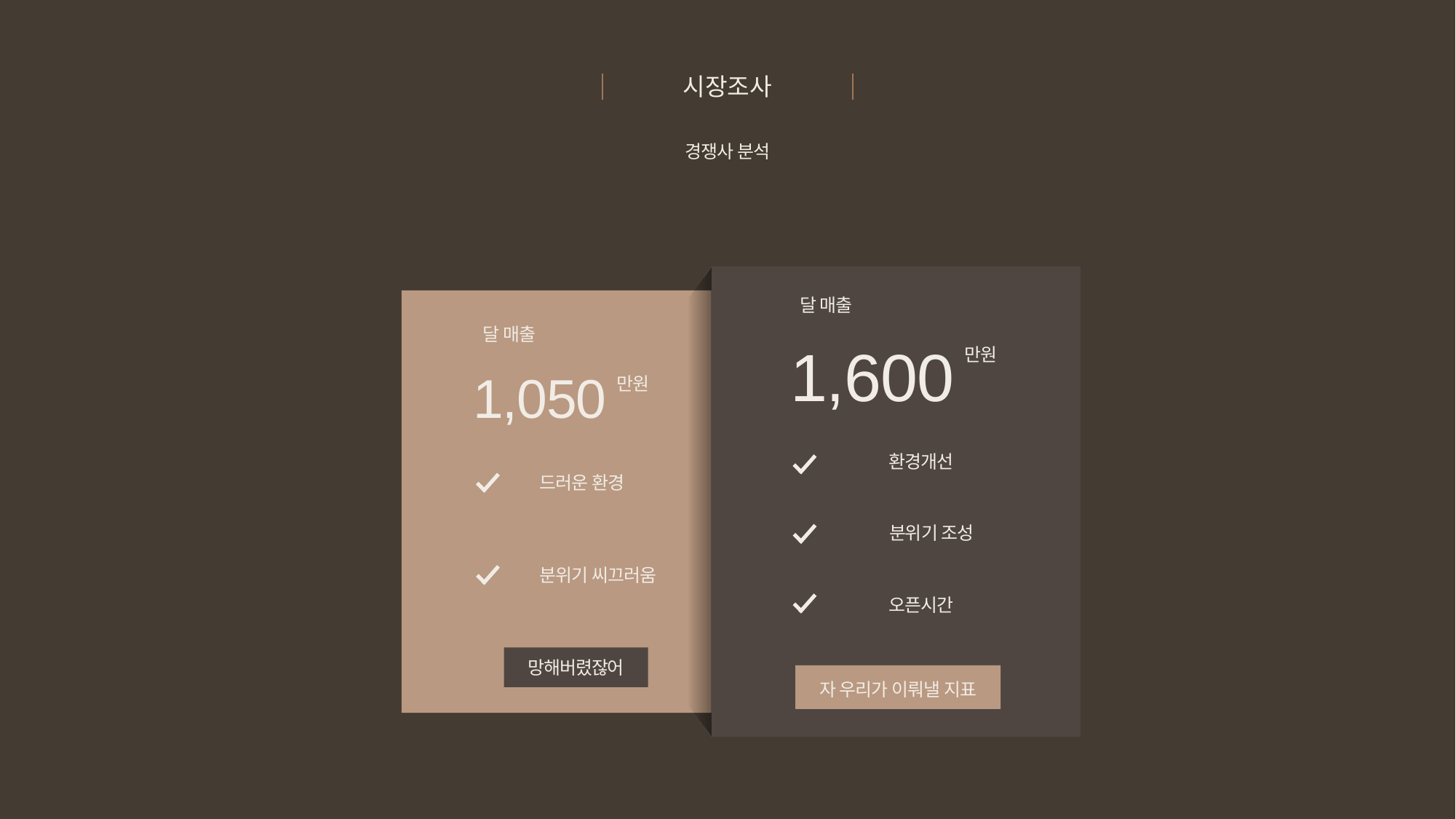

시장조사
경쟁사 분석

달 매출

1,600
달 매출
만원
1,050
만원
환경개선
드러운 환경

분위기 조성
분위기 씨끄러움
오픈시간

망해버렸잖어

자 우리가 이뤄낼 지표